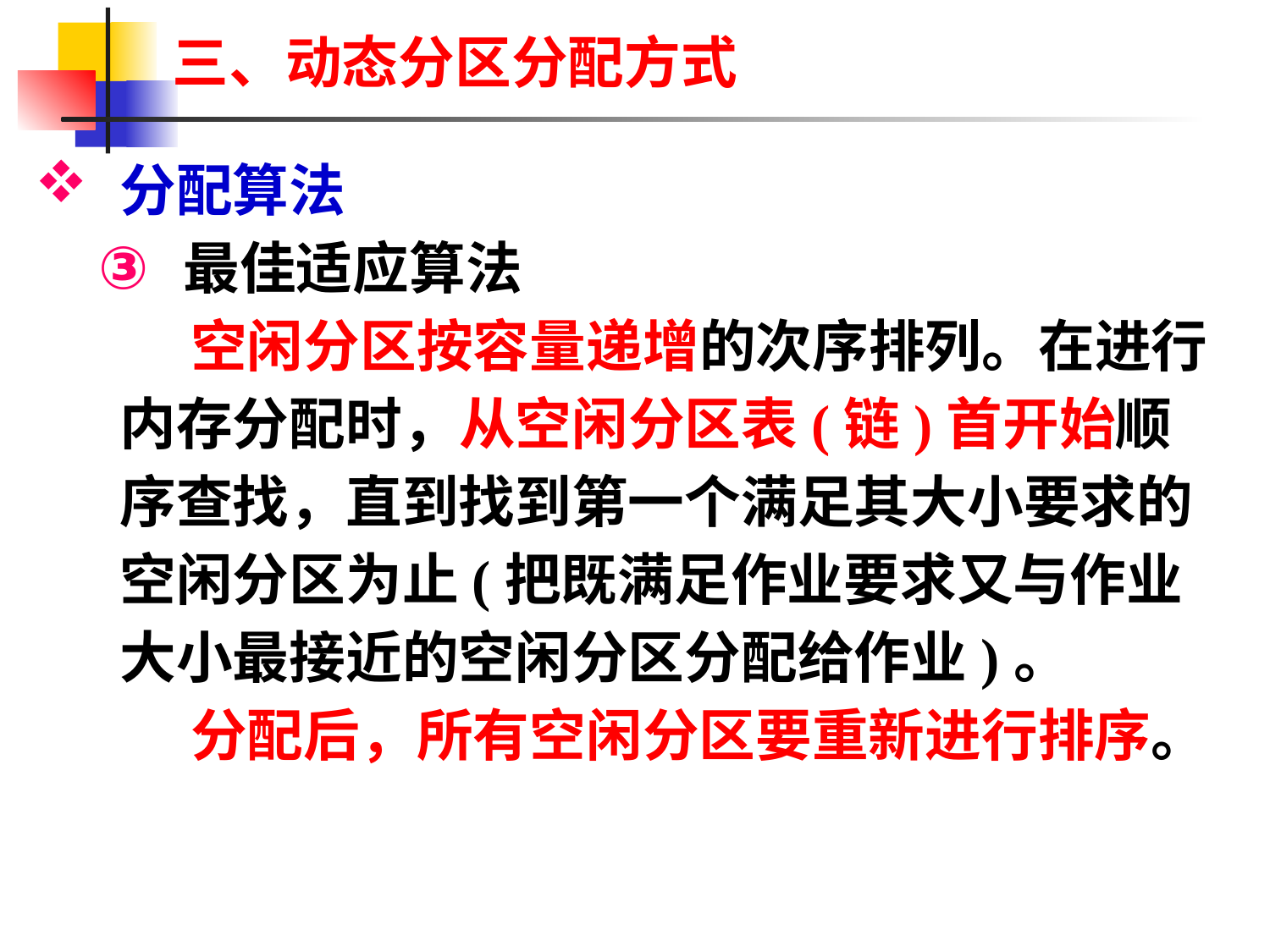

# 三、动态分区分配方式
分配算法
最佳适应算法
           空闲分区按容量递增的次序排列。在进行内存分配时，从空闲分区表(链)首开始顺序查找，直到找到第一个满足其大小要求的空闲分区为止(把既满足作业要求又与作业大小最接近的空闲分区分配给作业)。
           分配后，所有空闲分区要重新进行排序。